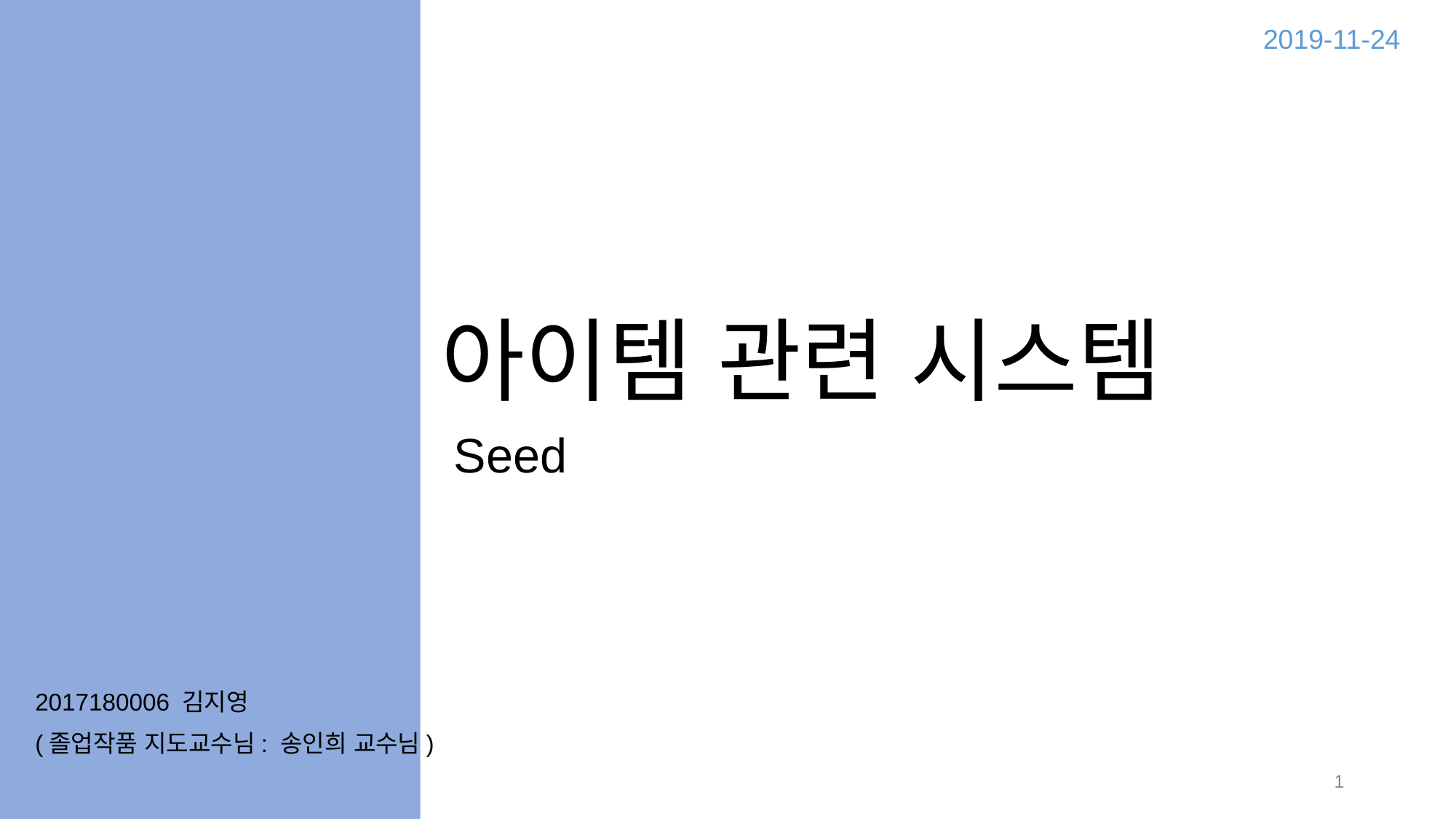

2019-11-24
# 아이템 관련 시스템
Seed
2017180006 김지영
(졸업작품 지도교수님: 송인희 교수님)
1